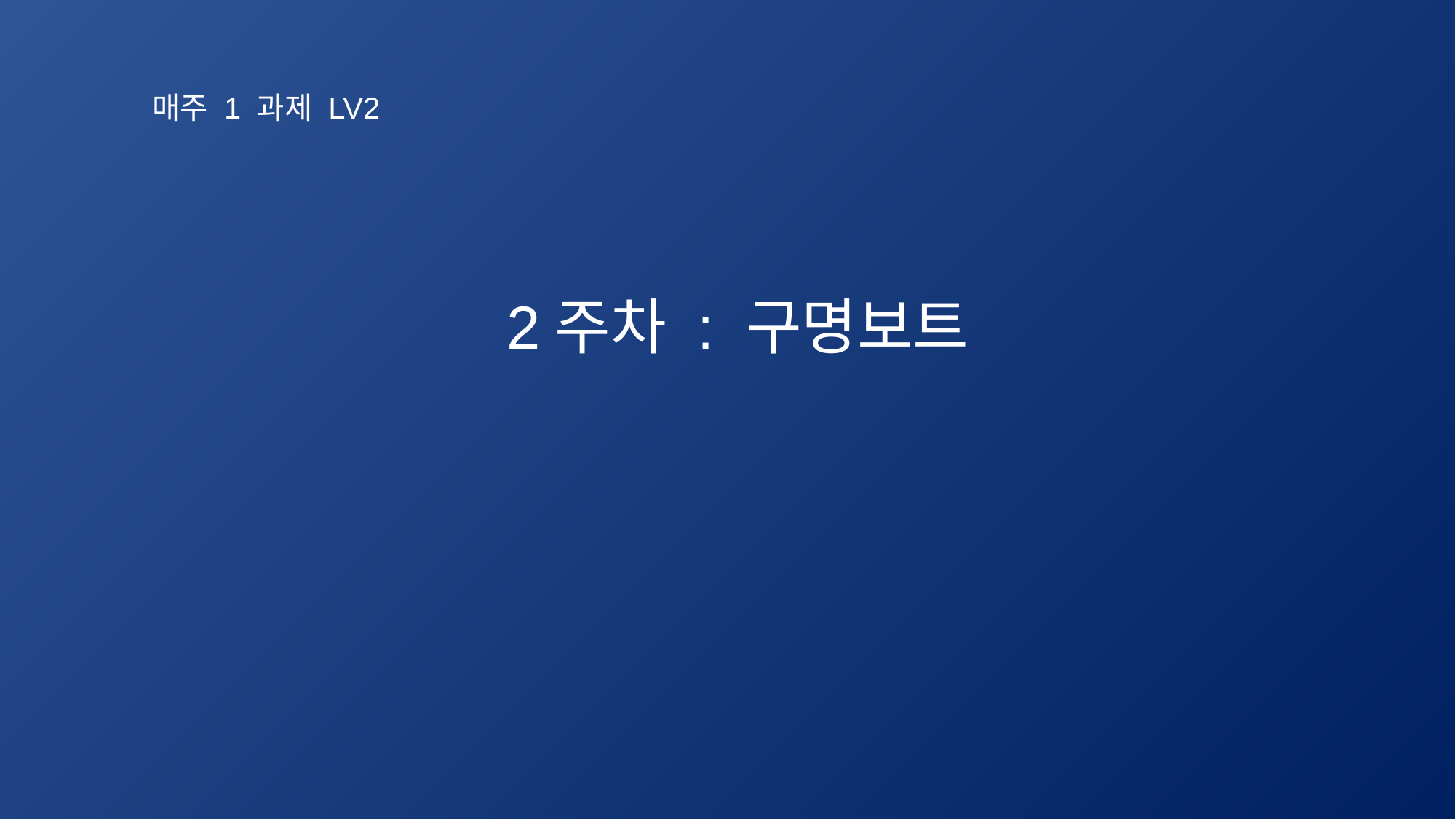

# 매주 1 과제 LV2
2주차 : 구명보트